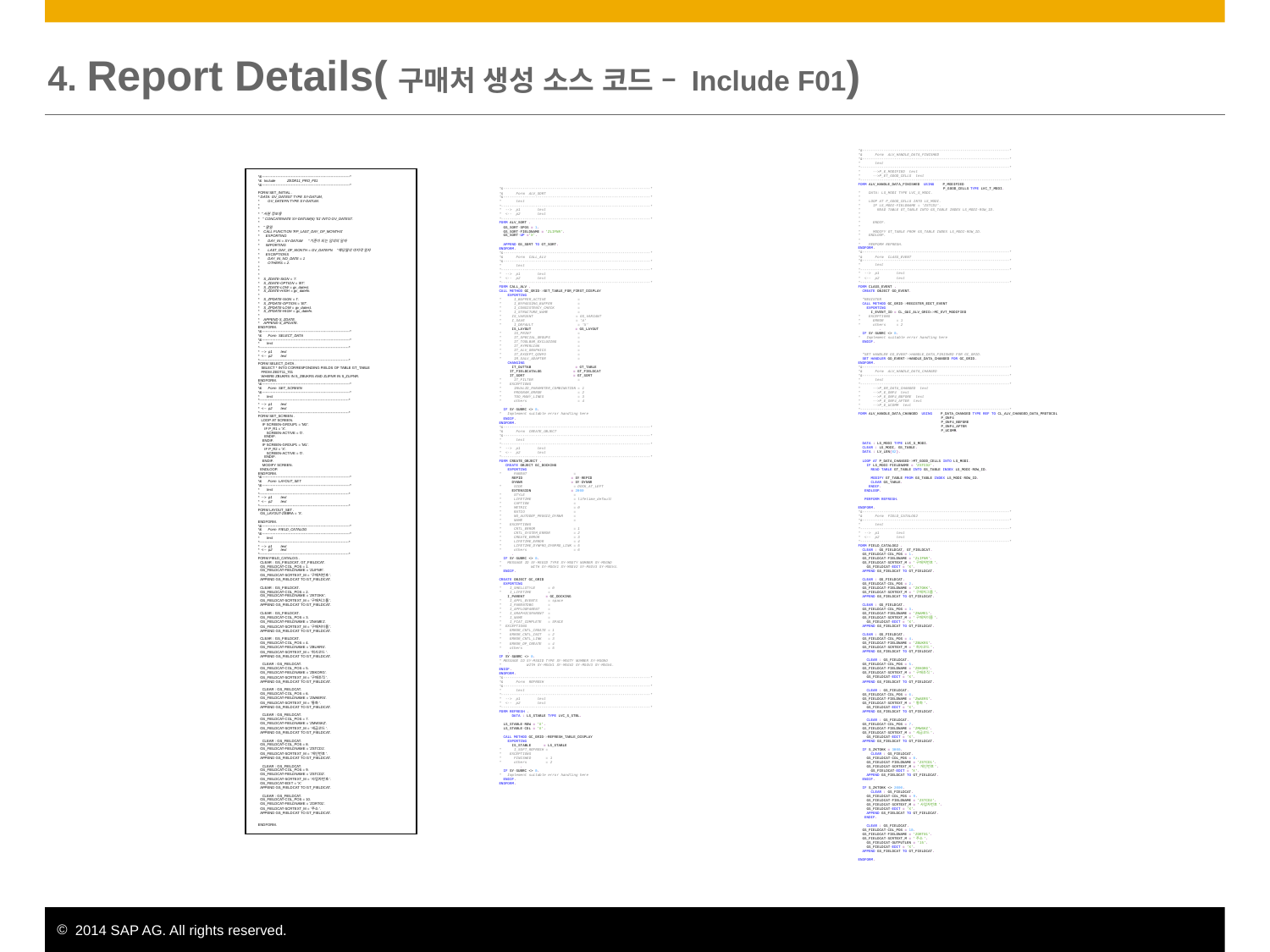

# 4. Report Details(구매처 생성 소스 코드 – Include F01)
*&---------------------------------------------------------------------*
*&      Form  ALV_HANDLE_DATA_FINISHED
*&---------------------------------------------------------------------*
*       text
*----------------------------------------------------------------------*
*      -->P_E_MODIFIED  text
*      -->P_ET_GOOD_CELLS  text
*----------------------------------------------------------------------*
FORM ALV_HANDLE_DATA_FINISHED  USING    P_MODIFIED
                                        P_GOOD_CELLS TYPE LVC_T_MODI.
*    DATA: LS_MODI TYPE LVC_S_MODI.
*
*    LOOP AT P_GOOD_CELLS INTO LS_MODI.
*      IF LS_MODI-FIELDNAME = 'ZSTCD2'.
*        READ TABLE GT_TABLE INTO GS_TABLE INDEX LS_MODI-ROW_ID.
*
*
*      ENDIF.
*
*      MODIFY GT_TABLE FROM GS_TABLE INDEX LS_MODI-ROW_ID.
*    ENDLOOP.
*
*    PERFORM REFRESH.
ENDFORM.
*&---------------------------------------------------------------------*
*&      Form  CLASS_EVENT
*&---------------------------------------------------------------------*
*       text
*----------------------------------------------------------------------*
*  -->  p1        text
*  <--  p2        text
*----------------------------------------------------------------------*
FORM CLASS_EVENT .
  CREATE OBJECT GO_EVENT.
  "REGISTER
  CALL METHOD GC_GRID->REGISTER_EDIT_EVENT
    EXPORTING
      I_EVENT_ID = CL_GUI_ALV_GRID=>MC_EVT_MODIFIED
*    EXCEPTIONS
*      ERROR      = 1
*      others     = 2
          .
  IF SY-SUBRC <> 0.
*   Implement suitable error handling here
  ENDIF.
  "SET HANDLER GO_EVENT->HANDLE_DATA_FINISHED FOR GC_GRID.
  SET HANDLER GO_EVENT->HANDLE_DATA_CHANGED FOR GC_GRID.
ENDFORM.
*&---------------------------------------------------------------------*
*&      Form  ALV_HANDLE_DATA_CHANGED
*&---------------------------------------------------------------------*
*       text
*----------------------------------------------------------------------*
*      -->P_ER_DATA_CHANGED  text
*      -->P_E_ONF4  text
*      -->P_E_ONF4_BEFORE  text
*      -->P_E_ONF4_AFTER  text
*      -->P_E_UCOMM  text
*----------------------------------------------------------------------*
FORM ALV_HANDLE_DATA_CHANGED  USING    P_DATA_CHANGED TYPE REF TO CL_ALV_CHANGED_DATA_PROTOCOL
                                       P_ONF4
                                       P_ONF4_BEFORE
                                       P_ONF4_AFTER
                                       P_UCOMM.
  DATA : LS_MODI TYPE LVC_S_MODI.
  CLEAR : LS_MODI, GS_TABLE.
  DATA : LV_LEN(02).
  LOOP AT P_DATA_CHANGED->MT_GOOD_CELLS INTO LS_MODI.
    IF LS_MODI-FIELDNAME = 'ZSTCD2'.
      READ TABLE GT_TABLE INTO GS_TABLE INDEX LS_MODI-ROW_ID.
      MODIFY GT_TABLE FROM GS_TABLE INDEX LS_MODI-ROW_ID.
      CLEAR GS_TABLE.
     ENDIF.
   ENDLOOP.
   PERFORM REFRESH.
ENDFORM.
*&---------------------------------------------------------------------*
*&      Form  FIELD_CATALOG2
*&---------------------------------------------------------------------*
*       text
*----------------------------------------------------------------------*
*  -->  p1        text
*  <--  p2        text
*----------------------------------------------------------------------*
FORM FIELD_CATALOG2 .
  CLEAR : GS_FIELDCAT, GT_FIELDCAT.
  GS_FIELDCAT-COL_POS = 1.
  GS_FIELDCAT-FIELDNAME = 'ZLIFNR'.
  GS_FIELDCAT-SCRTEXT_M = '구매처번호'.
    GS_FIELDCAT-EDIT = 'X'.
  APPEND GS_FIELDCAT TO GT_FIELDCAT.
  CLEAR : GS_FIELDCAT.
  GS_FIELDCAT-COL_POS = 2.
  GS_FIELDCAT-FIELDNAME = 'ZKTOKK'.
  GS_FIELDCAT-SCRTEXT_M = '구매처그룹'.
  APPEND GS_FIELDCAT TO GT_FIELDCAT.
  CLEAR : GS_FIELDCAT.
  GS_FIELDCAT-COL_POS = 3.
  GS_FIELDCAT-FIELDNAME = 'ZNAME1'.
  GS_FIELDCAT-SCRTEXT_M = '구매처이름'.
    GS_FIELDCAT-EDIT = 'X'.
  APPEND GS_FIELDCAT TO GT_FIELDCAT.
  CLEAR : GS_FIELDCAT.
  GS_FIELDCAT-COL_POS = 4.
  GS_FIELDCAT-FIELDNAME = 'ZBUKRS'.
  GS_FIELDCAT-SCRTEXT_M = '회사코드'.
  APPEND GS_FIELDCAT TO GT_FIELDCAT.
    CLEAR : GS_FIELDCAT.
  GS_FIELDCAT-COL_POS = 5.
  GS_FIELDCAT-FIELDNAME = 'ZEKORG'.
  GS_FIELDCAT-SCRTEXT_M = '구매조직'.
    GS_FIELDCAT-EDIT = 'X'.
  APPEND GS_FIELDCAT TO GT_FIELDCAT.
    CLEAR : GS_FIELDCAT.
  GS_FIELDCAT-COL_POS = 6.
  GS_FIELDCAT-FIELDNAME = 'ZWAERS'.
  GS_FIELDCAT-SCRTEXT_M = '통화'.
    GS_FIELDCAT-EDIT = 'X'.
  APPEND GS_FIELDCAT TO GT_FIELDCAT.
    CLEAR : GS_FIELDCAT.
  GS_FIELDCAT-COL_POS = 7.
  GS_FIELDCAT-FIELDNAME = 'ZMWSKZ'.
  GS_FIELDCAT-SCRTEXT_M = '세금코드'.
    GS_FIELDCAT-EDIT = 'X'.
  APPEND GS_FIELDCAT TO GT_FIELDCAT.
  IF S_ZKTOKK = 3000.
      CLEAR : GS_FIELDCAT.
    GS_FIELDCAT-COL_POS = 8.
    GS_FIELDCAT-FIELDNAME = 'ZSTCD1'.
    GS_FIELDCAT-SCRTEXT_M = '개인번호'.
      GS_FIELDCAT-EDIT = 'X'.
    APPEND GS_FIELDCAT TO GT_FIELDCAT.
  ENDIF.
  IF S_ZKTOKK <> 2000.
      CLEAR : GS_FIELDCAT.
    GS_FIELDCAT-COL_POS = 9.
    GS_FIELDCAT-FIELDNAME = 'ZSTCD2'.
    GS_FIELDCAT-SCRTEXT_M = '사업자번호'.
    GS_FIELDCAT-EDIT = 'X'.
    APPEND GS_FIELDCAT TO GT_FIELDCAT.
   ENDIF.
    CLEAR : GS_FIELDCAT.
  GS_FIELDCAT-COL_POS = 10.
  GS_FIELDCAT-FIELDNAME = 'ZORT01'.
  GS_FIELDCAT-SCRTEXT_M = '주소'.
    GS_FIELDCAT-OUTPUTLEN = '15'.
    GS_FIELDCAT-EDIT = 'X'.
  APPEND GS_FIELDCAT TO GT_FIELDCAT.
ENDFORM.
| \*&---------------------------------------------------------------------\* \*&  Include           ZEDR11\_PRO\_F01 \*&---------------------------------------------------------------------\* FORM SET\_INITIAL . \* DATA: GV\_DATEST TYPE SY-DATUM, \*        GV\_DATEFN TYPE SY-DATUM. \* \* \*  "사원 정보용 \*   " CONCATENATE SY-DATUM(6) '01' INTO GV\_DATEST. \* \*    "말일 \*    CALL FUNCTION 'RP\_LAST\_DAY\_OF\_MONTHS' \*      EXPORTING \*        DAY\_IN = SY-DATUM     "기준이 되는 임의의 일자 \*      IMPORTING \*        LAST\_DAY\_OF\_MONTH = GV\_DATEFN    "해당월의 마지막 일자 \*      EXCEPTIONS \*        DAY\_IN\_NO\_DATE = 1 \*        OTHERS = 2. \* \* \* \*    S\_ZDATE-SIGN = 'I'. \*    S\_ZDATE-OPTION = 'BT'. \*    S\_ZDATE-LOW = gv\_datest. \*    S\_ZDATE-HIGH = gv\_datefn. \* \*    S\_ZPDATE-SIGN = 'I'. \*    S\_ZPDATE-OPTION = 'BT'. \*    S\_ZPDATE-LOW = gv\_datest. \*    S\_ZPDATE-HIGH = gv\_datefn. \* \*    APPEND S\_ZDATE. \*    APPEND S\_ZPDATE. ENDFORM. \*&---------------------------------------------------------------------\* \*&      Form  SELECT\_DATA \*&---------------------------------------------------------------------\* \*       text \*----------------------------------------------------------------------\* \*  -->  p1        text \*  <--  p2        text \*----------------------------------------------------------------------\* FORM SELECT\_DATA .    SELECT \* INTO CORRESPONDING FIELDS OF TABLE GT\_TABLE    FROM ZEDT11\_701    WHERE ZBUKRS IN S\_ZBUKRS AND ZLIFNR IN S\_ZLIFNR. ENDFORM. \*&---------------------------------------------------------------------\* \*&      Form  SET\_SCREEN \*&---------------------------------------------------------------------\* \*       text \*----------------------------------------------------------------------\* \*  -->  p1        text \*  <--  p2        text \*----------------------------------------------------------------------\* FORM SET\_SCREEN .    LOOP AT SCREEN.     IF SCREEN-GROUP1 = 'M2'.       IF P\_R1 = 'X'.         SCREEN-ACTIVE = '0'.       ENDIF.     ENDIF.     IF SCREEN-GROUP1 = 'M1'.       IF P\_R2 = 'X'.         SCREEN-ACTIVE = '0'.       ENDIF.     ENDIF.     MODIFY SCREEN.   ENDLOOP. ENDFORM. \*&---------------------------------------------------------------------\* \*&      Form  LAYOUT\_SET \*&---------------------------------------------------------------------\* \*       text \*----------------------------------------------------------------------\* \*  -->  p1        text \*  <--  p2        text \*----------------------------------------------------------------------\* FORM LAYOUT\_SET .   GS\_LAYOUT-ZEBRA = 'X'. ENDFORM. \*&---------------------------------------------------------------------\* \*&      Form  FIELD\_CATALOG \*&---------------------------------------------------------------------\* \*       text \*----------------------------------------------------------------------\* \*  -->  p1        text \*  <--  p2        text \*----------------------------------------------------------------------\* FORM FIELD\_CATALOG .   CLEAR : GS\_FIELDCAT, GT\_FIELDCAT.   GS\_FIELDCAT-COL\_POS = 1.   GS\_FIELDCAT-FIELDNAME = 'ZLIFNR'.   GS\_FIELDCAT-SCRTEXT\_M = '구매처번호'.   APPEND GS\_FIELDCAT TO GT\_FIELDCAT.   CLEAR : GS\_FIELDCAT.   GS\_FIELDCAT-COL\_POS = 2.   GS\_FIELDCAT-FIELDNAME = 'ZKTOKK'.   GS\_FIELDCAT-SCRTEXT\_M = '구매처그룹'.   APPEND GS\_FIELDCAT TO GT\_FIELDCAT.   CLEAR : GS\_FIELDCAT.   GS\_FIELDCAT-COL\_POS = 3.   GS\_FIELDCAT-FIELDNAME = 'ZNAME1'.   GS\_FIELDCAT-SCRTEXT\_M = '구매처이름'.   APPEND GS\_FIELDCAT TO GT\_FIELDCAT.   CLEAR : GS\_FIELDCAT.   GS\_FIELDCAT-COL\_POS = 4.   GS\_FIELDCAT-FIELDNAME = 'ZBUKRS'.   GS\_FIELDCAT-SCRTEXT\_M = '회사코드'.   APPEND GS\_FIELDCAT TO GT\_FIELDCAT.     CLEAR : GS\_FIELDCAT.   GS\_FIELDCAT-COL\_POS = 5.   GS\_FIELDCAT-FIELDNAME = 'ZEKORG'.   GS\_FIELDCAT-SCRTEXT\_M = '구매조직'.   APPEND GS\_FIELDCAT TO GT\_FIELDCAT.     CLEAR : GS\_FIELDCAT.   GS\_FIELDCAT-COL\_POS = 6.   GS\_FIELDCAT-FIELDNAME = 'ZWAERS'.   GS\_FIELDCAT-SCRTEXT\_M = '통화'.   APPEND GS\_FIELDCAT TO GT\_FIELDCAT.     CLEAR : GS\_FIELDCAT.   GS\_FIELDCAT-COL\_POS = 7.   GS\_FIELDCAT-FIELDNAME = 'ZMWSKZ'.   GS\_FIELDCAT-SCRTEXT\_M = '세금코드'.   APPEND GS\_FIELDCAT TO GT\_FIELDCAT.     CLEAR : GS\_FIELDCAT.   GS\_FIELDCAT-COL\_POS = 8.   GS\_FIELDCAT-FIELDNAME = 'ZSTCD1'.   GS\_FIELDCAT-SCRTEXT\_M = '개인번호'.   APPEND GS\_FIELDCAT TO GT\_FIELDCAT.     CLEAR : GS\_FIELDCAT.   GS\_FIELDCAT-COL\_POS = 9.   GS\_FIELDCAT-FIELDNAME = 'ZSTCD2'.   GS\_FIELDCAT-SCRTEXT\_M = '사업자번호'.   GS\_FIELDCAT-EDIT = 'X'.   APPEND GS\_FIELDCAT TO GT\_FIELDCAT.     CLEAR : GS\_FIELDCAT.   GS\_FIELDCAT-COL\_POS = 10.   GS\_FIELDCAT-FIELDNAME = 'ZORT01'.   GS\_FIELDCAT-SCRTEXT\_M = '주소'.   APPEND GS\_FIELDCAT TO GT\_FIELDCAT. ENDFORM. |
| --- |
*&---------------------------------------------------------------------*
*&      Form  ALV_SORT
*&---------------------------------------------------------------------*
*       text
*----------------------------------------------------------------------*
*  -->  p1        text
*  <--  p2        text
*----------------------------------------------------------------------*
FORM ALV_SORT .
  GS_SORT-SPOS = 1.
  GS_SORT-FIELDNAME = 'ZLIFNR'.
  GS_SORT-UP ='X'.
  APPEND GS_SORT TO GT_SORT.
ENDFORM.
*&---------------------------------------------------------------------*
*&      Form  CALL_ALV
*&---------------------------------------------------------------------*
*       text
*----------------------------------------------------------------------*
*  -->  p1        text
*  <--  p2        text
*----------------------------------------------------------------------*
FORM CALL_ALV .
CALL METHOD GC_GRID->SET_TABLE_FOR_FIRST_DISPLAY
    EXPORTING
*      I_BUFFER_ACTIVE               =
*      I_BYPASSING_BUFFER            =
*      I_CONSISTENCY_CHECK           =
*      I_STRUCTURE_NAME              =
*     IS_VARIANT                    = GS_VARIANT
*     I_SAVE                        = 'A'
*      I_DEFAULT                     = 'X'
      IS_LAYOUT                     = GS_LAYOUT
*      IS_PRINT                      =
*      IT_SPECIAL_GROUPS             =
*      IT_TOOLBAR_EXCLUDING          =
*      IT_HYPERLINK                  =
*      IT_ALV_GRAPHICS               =
*      IT_EXCEPT_QINFO               =
*      IR_SALV_ADAPTER               =
    CHANGING
      IT_OUTTAB                     = GT_TABLE
     IT_FIELDCATALOG               = GT_FIELDCAT
     IT_SORT                       = GT_SORT
*      IT_FILTER                     =
*    EXCEPTIONS
*      INVALID_PARAMETER_COMBINATION = 1
*      PROGRAM_ERROR                 = 2
*      TOO_MANY_LINES                = 3
*      others                        = 4
          .
  IF SY-SUBRC <> 0.
*   Implement suitable error handling here
  ENDIF.
ENDFORM.
*&---------------------------------------------------------------------*
*&      Form  CREATE_OBJECT
*&---------------------------------------------------------------------*
*       text
*----------------------------------------------------------------------*
*  -->  p1        text
*  <--  p2        text
*----------------------------------------------------------------------*
FORM CREATE_OBJECT .
   CREATE OBJECT GC_DOCKING
    EXPORTING
*      PARENT                      =
      REPID                       = SY-REPID
      DYNNR                       = SY-DYNNR
*      SIDE                        = DOCK_AT_LEFT
      EXTENSION                   = 2000
*      STYLE                       =
*      LIFETIME                    = lifetime_default
*      CAPTION                     =
*      METRIC                      = 0
*      RATIO                       =
*      NO_AUTODEF_PROGID_DYNNR     =
*      NAME                        =
*    EXCEPTIONS
*      CNTL_ERROR                  = 1
*      CNTL_SYSTEM_ERROR           = 2
*      CREATE_ERROR                = 3
*      LIFETIME_ERROR              = 4
*      LIFETIME_DYNPRO_DYNPRO_LINK = 5
*      others                      = 6
      .
  IF SY-SUBRC <> 0.
*   MESSAGE ID SY-MSGID TYPE SY-MSGTY NUMBER SY-MSGNO
*              WITH SY-MSGV1 SY-MSGV2 SY-MSGV3 SY-MSGV4.
  ENDIF.
CREATE OBJECT GC_GRID
  EXPORTING
*    I_SHELLSTYLE      = 0
*    I_LIFETIME        =
    I_PARENT          = GC_DOCKING
*    I_APPL_EVENTS     = space
*    I_PARENTDBG       =
*    I_APPLOGPARENT    =
*    I_GRAPHICSPARENT  =
*    I_NAME            =
*    I_FCAT_COMPLETE   = SPACE
*  EXCEPTIONS
*    ERROR_CNTL_CREATE = 1
*    ERROR_CNTL_INIT   = 2
*    ERROR_CNTL_LINK   = 3
*    ERROR_DP_CREATE   = 4
*    others            = 5
    .
IF SY-SUBRC <> 0.
* MESSAGE ID SY-MSGID TYPE SY-MSGTY NUMBER SY-MSGNO
*            WITH SY-MSGV1 SY-MSGV2 SY-MSGV3 SY-MSGV4.
ENDIF.
ENDFORM.
*&---------------------------------------------------------------------*
*&      Form  REFRESH
*&---------------------------------------------------------------------*
*       text
*----------------------------------------------------------------------*
*  -->  p1        text
*  <--  p2        text
*----------------------------------------------------------------------*
FORM REFRESH .
      DATA : LS_STABLE TYPE LVC_S_STBL.
  LS_STABLE-ROW = 'X'.
  LS_STABLE-COL = 'X'.
  CALL METHOD GC_GRID->REFRESH_TABLE_DISPLAY
    EXPORTING
      IS_STABLE      = LS_STABLE
*      I_SOFT_REFRESH =
*    EXCEPTIONS
*      FINISHED       = 1
*      others         = 2
          .
  IF SY-SUBRC <> 0.
*   Implement suitable error handling here
  ENDIF.
ENDFORM.